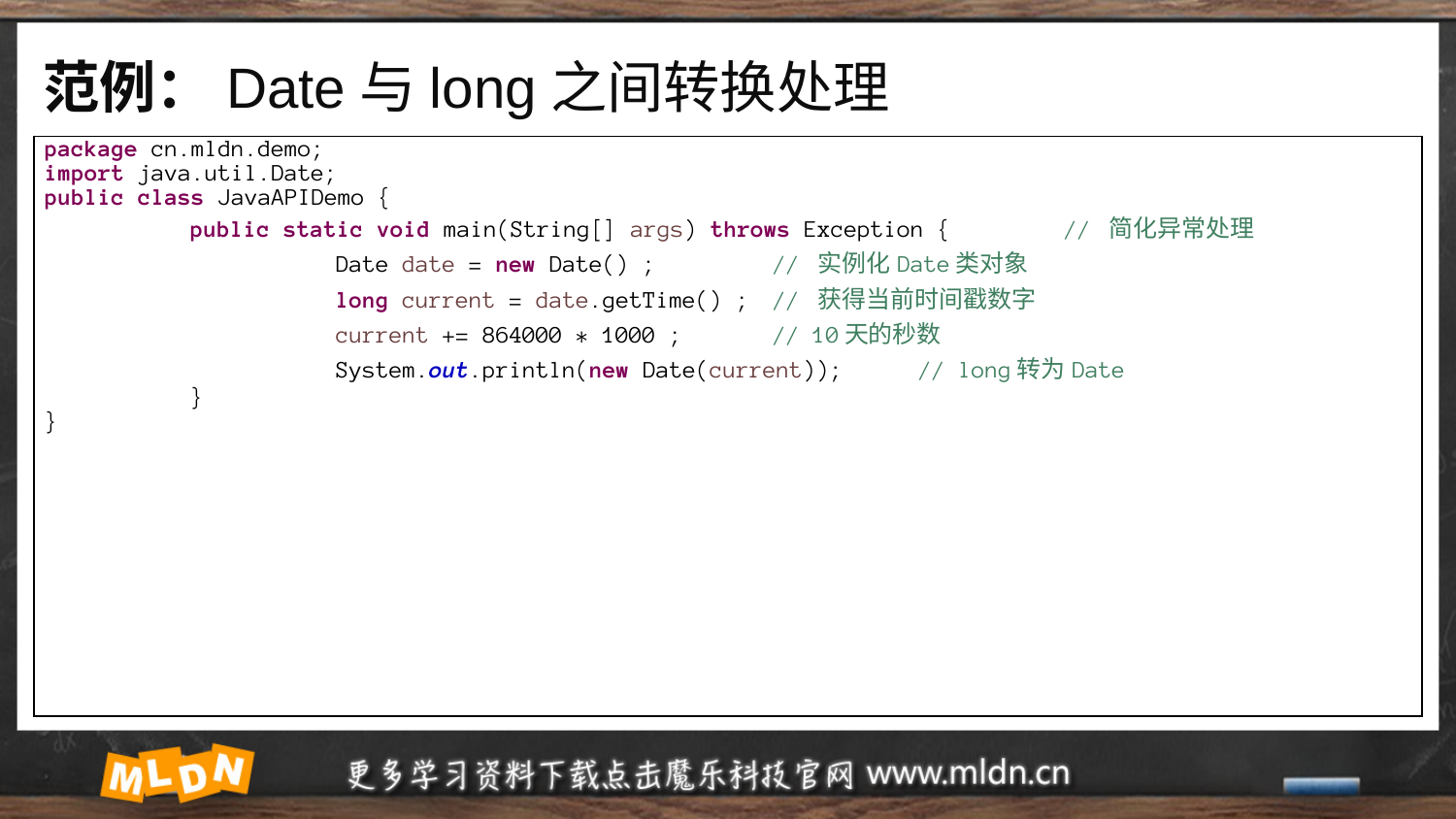

# 范例：Date与long之间转换处理
| package cn.mldn.demo; import java.util.Date; public class JavaAPIDemo { public static void main(String[] args) throws Exception { // 简化异常处理 Date date = new Date() ; // 实例化Date类对象 long current = date.getTime() ; // 获得当前时间戳数字 current += 864000 \* 1000 ; // 10天的秒数 System.out.println(new Date(current)); // long转为Date } } |
| --- |